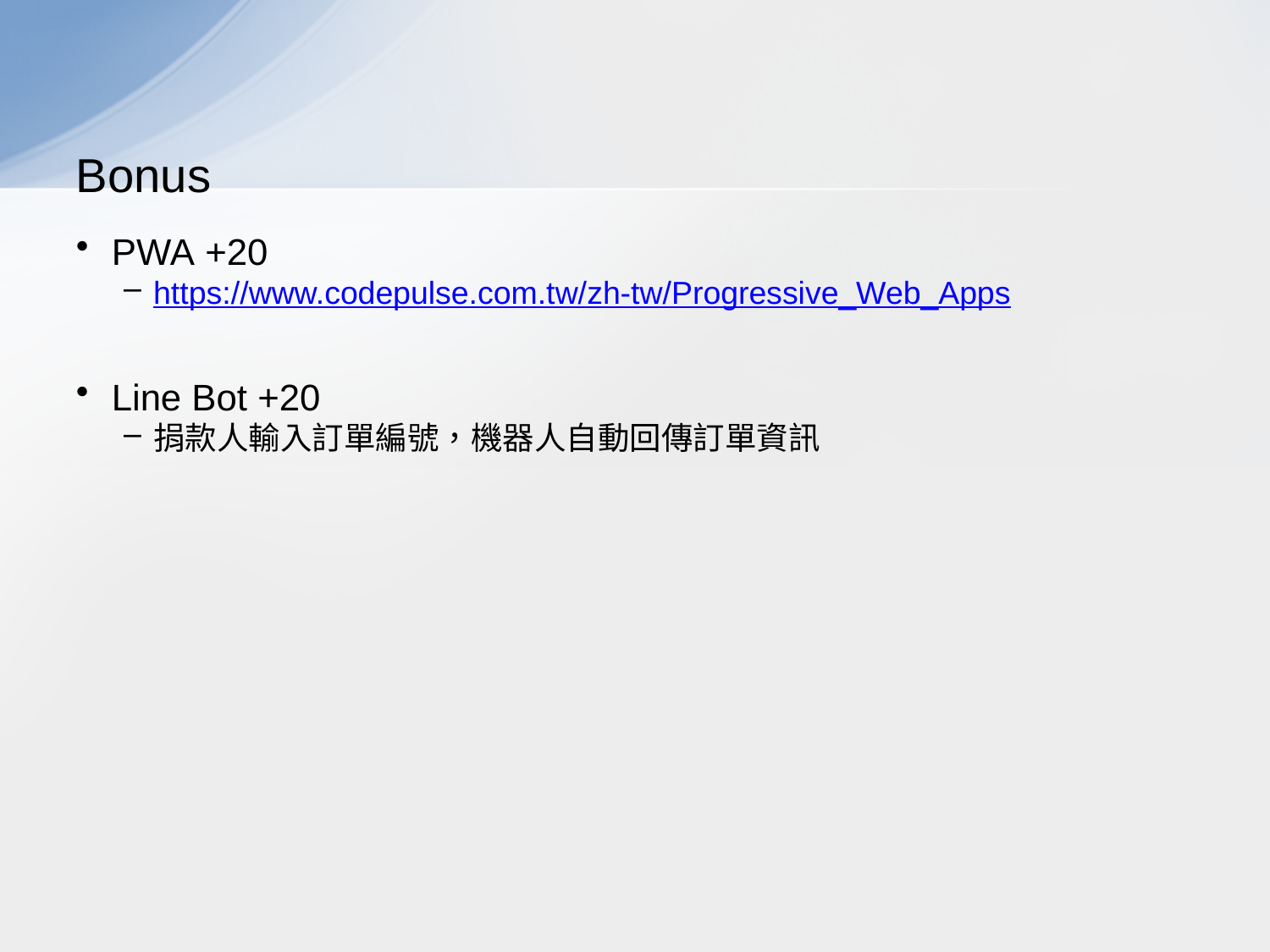

# Bonus
PWA +20
https://www.codepulse.com.tw/zh-tw/Progressive_Web_Apps

Line Bot +20
捐款人輸入訂單編號，機器人自動回傳訂單資訊